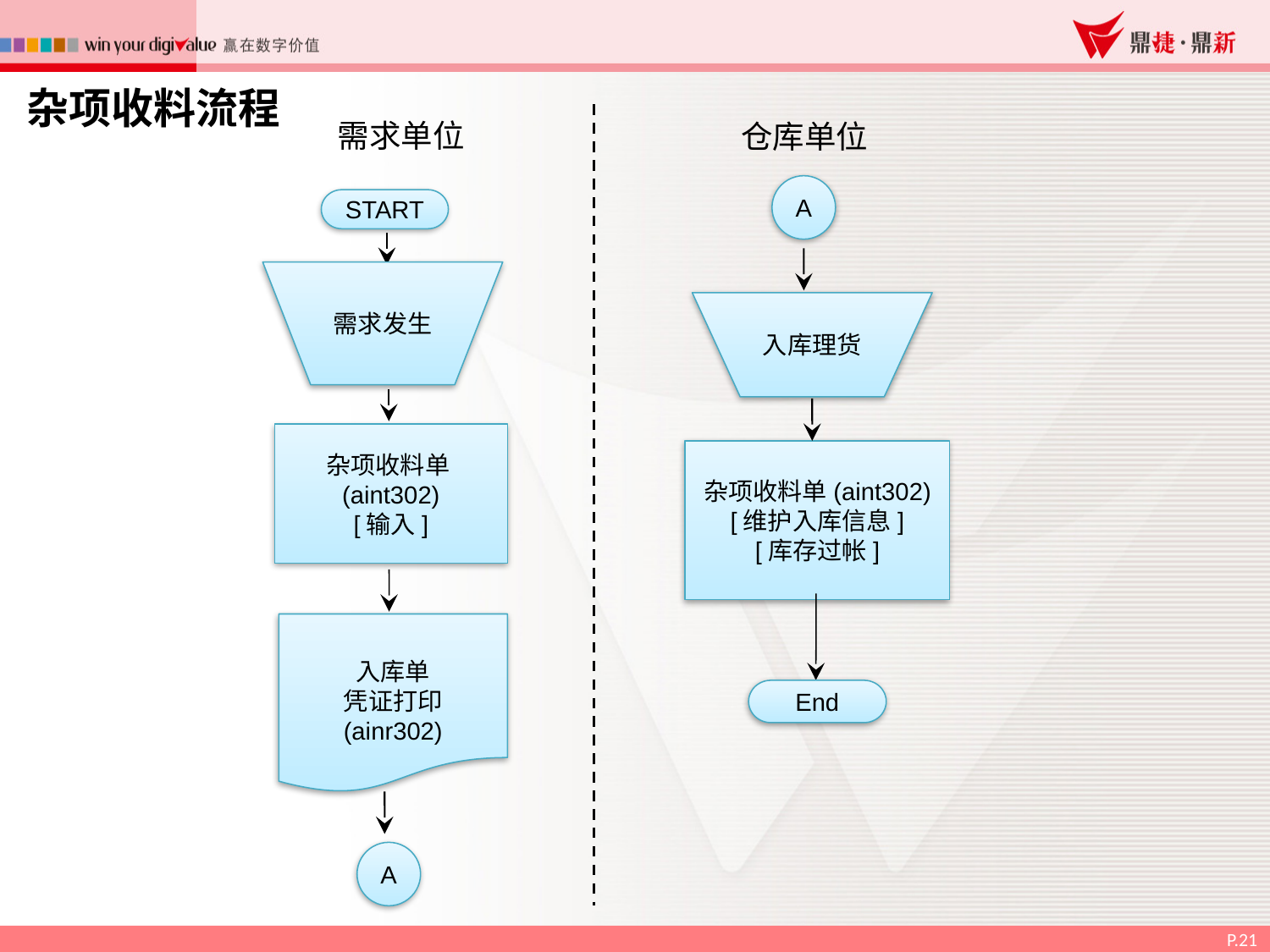

杂项收料流程
需求单位
仓库单位
A
START

需求发生
入库理货

杂项收料单(aint302)
[输入]
杂项收料单(aint302)
[维护入库信息]
[库存过帐]

入库单
凭证打印
(ainr302)
End

A